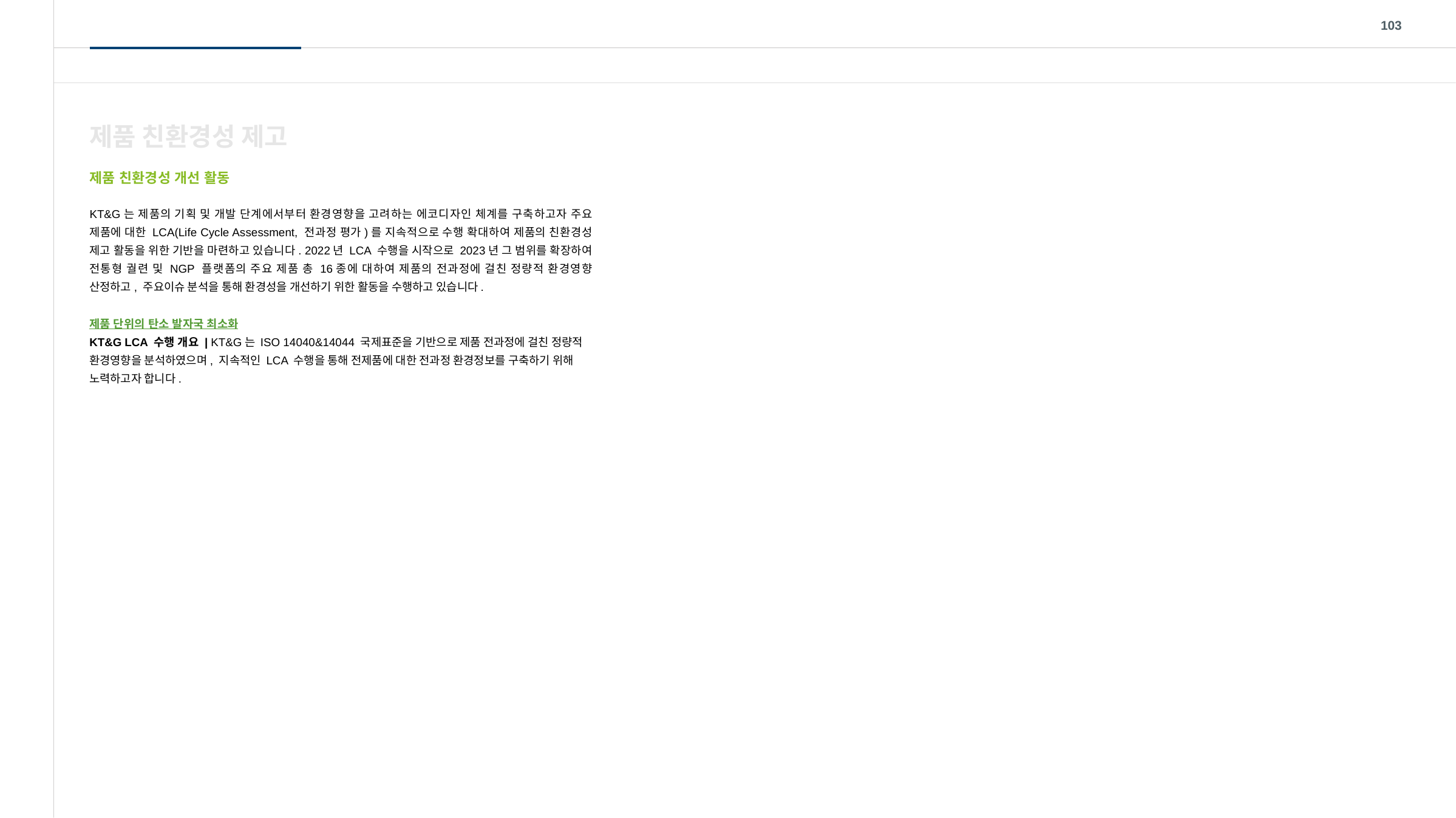

103
제품 친환경성 제고
제품 친환경성 개선 활동
KT&G는 제품의 기획 및 개발 단계에서부터 환경영향을 고려하는 에코디자인 체계를 구축하고자 주요 제품에 대한 LCA(Life Cycle Assessment, 전과정 평가)를 지속적으로 수행 확대하여 제품의 친환경성 제고 활동을 위한 기반을 마련하고 있습니다. 2022년 LCA 수행을 시작으로 2023년 그 범위를 확장하여 전통형 궐련 및 NGP 플랫폼의 주요 제품 총 16종에 대하여 제품의 전과정에 걸친 정량적 환경영향 산정하고, 주요이슈 분석을 통해 환경성을 개선하기 위한 활동을 수행하고 있습니다.
제품 단위의 탄소 발자국 최소화
KT&G LCA 수행 개요 | KT&G는 ISO 14040&14044 국제표준을 기반으로 제품 전과정에 걸친 정량적 환경영향을 분석하였으며, 지속적인 LCA 수행을 통해 전제품에 대한 전과정 환경정보를 구축하기 위해 노력하고자 합니다.